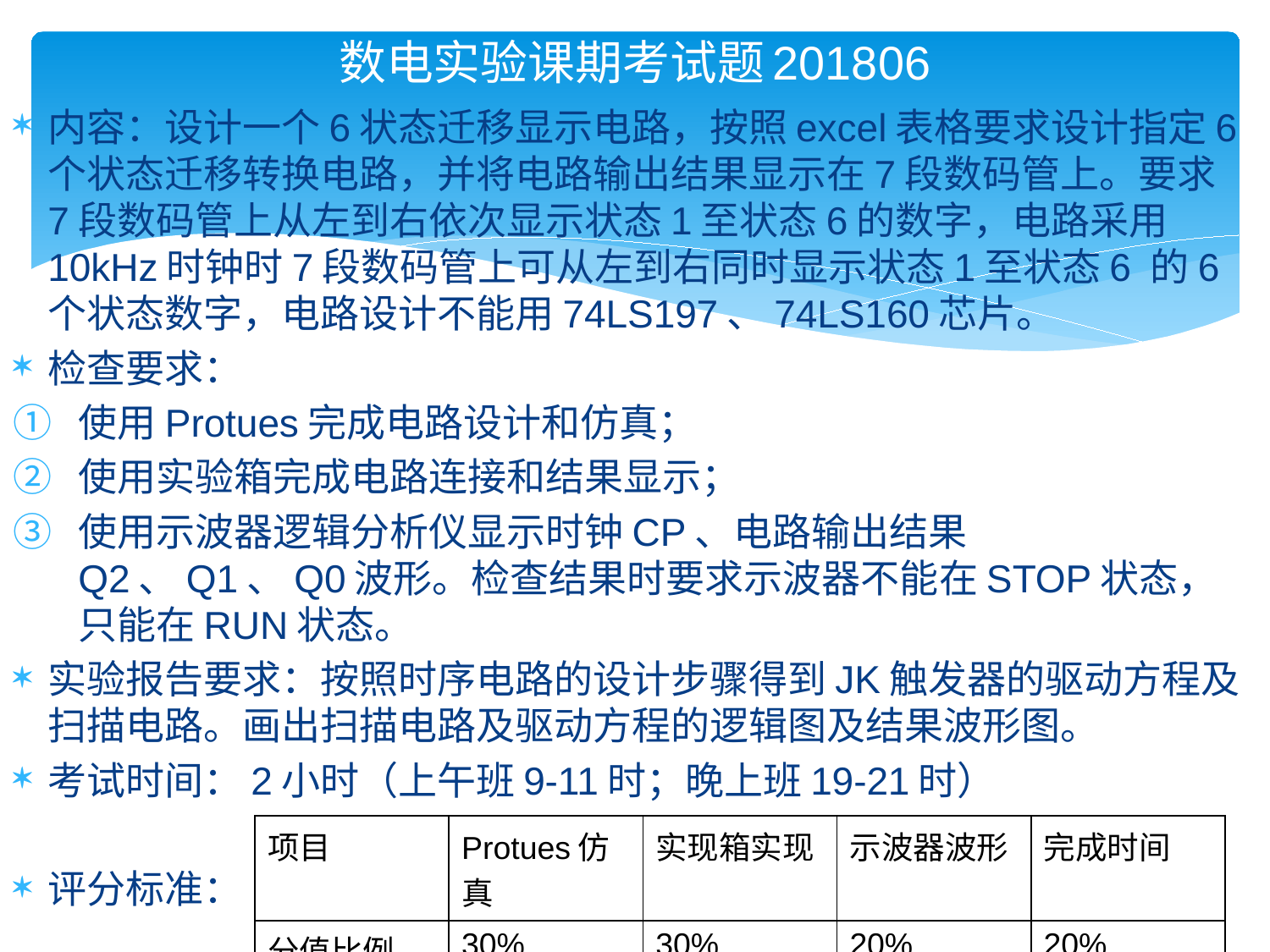

# 数电实验课期考试题201806
内容：设计一个6状态迁移显示电路，按照excel表格要求设计指定6个状态迁移转换电路，并将电路输出结果显示在7段数码管上。要求7段数码管上从左到右依次显示状态1至状态6的数字，电路采用10kHz时钟时7段数码管上可从左到右同时显示状态1至状态6 的6个状态数字，电路设计不能用74LS197、74LS160芯片。
检查要求：
使用Protues完成电路设计和仿真；
使用实验箱完成电路连接和结果显示；
使用示波器逻辑分析仪显示时钟CP、电路输出结果Q2、Q1、Q0波形。检查结果时要求示波器不能在STOP状态，只能在RUN状态。
实验报告要求：按照时序电路的设计步骤得到JK触发器的驱动方程及扫描电路。画出扫描电路及驱动方程的逻辑图及结果波形图。
考试时间：2小时（上午班9-11时；晚上班19-21时）

评分标准：
| 项目 | Protues仿真 | 实现箱实现 | 示波器波形 | 完成时间 |
| --- | --- | --- | --- | --- |
| 分值比例 | 30% | 30% | 20% | 20% |